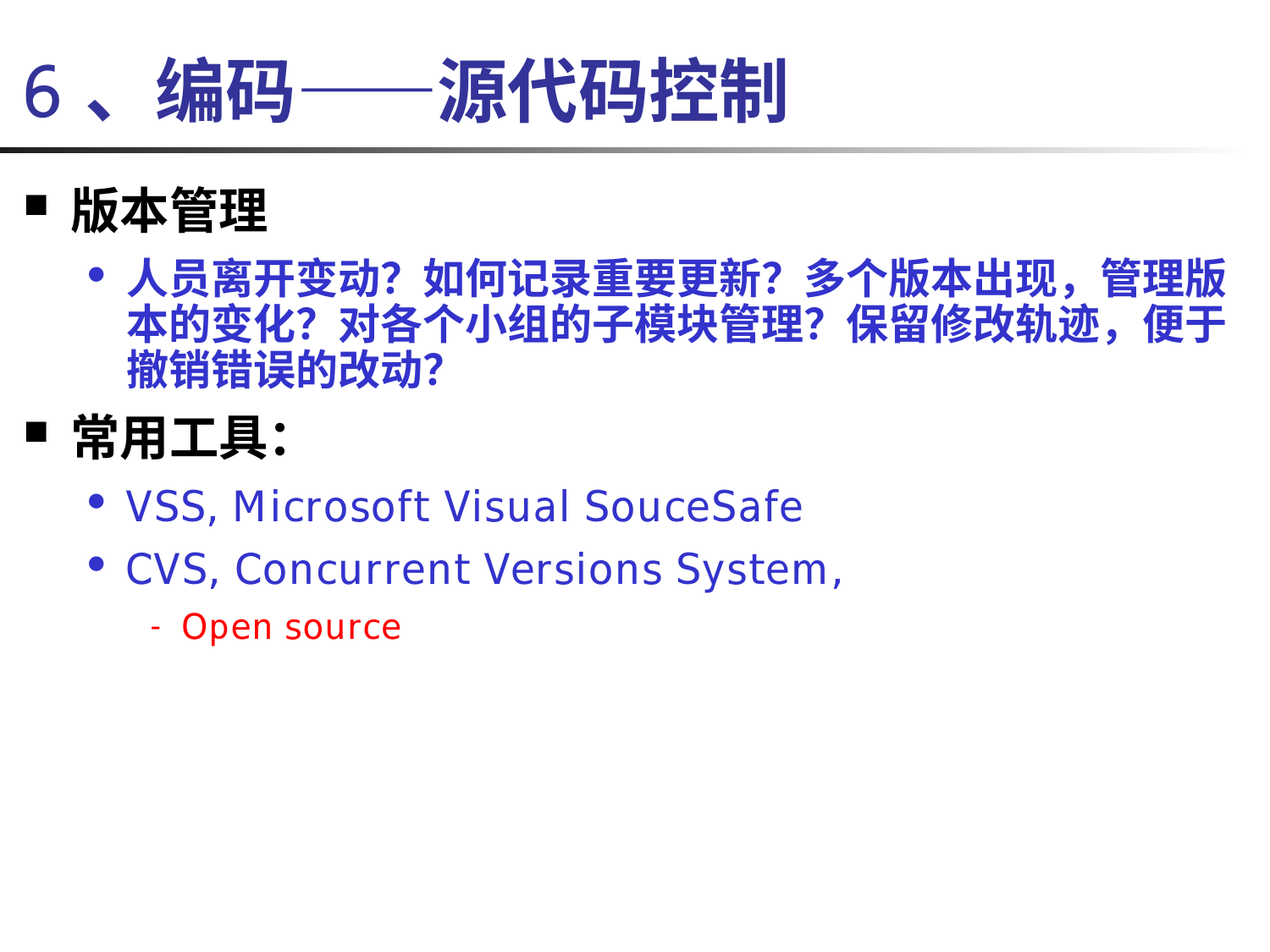

# 6、编码——源代码控制
版本管理
人员离开变动？如何记录重要更新？多个版本出现，管理版本的变化？对各个小组的子模块管理？保留修改轨迹，便于撤销错误的改动？
常用工具：
VSS, Microsoft Visual SouceSafe
CVS, Concurrent Versions System,
Open source
20